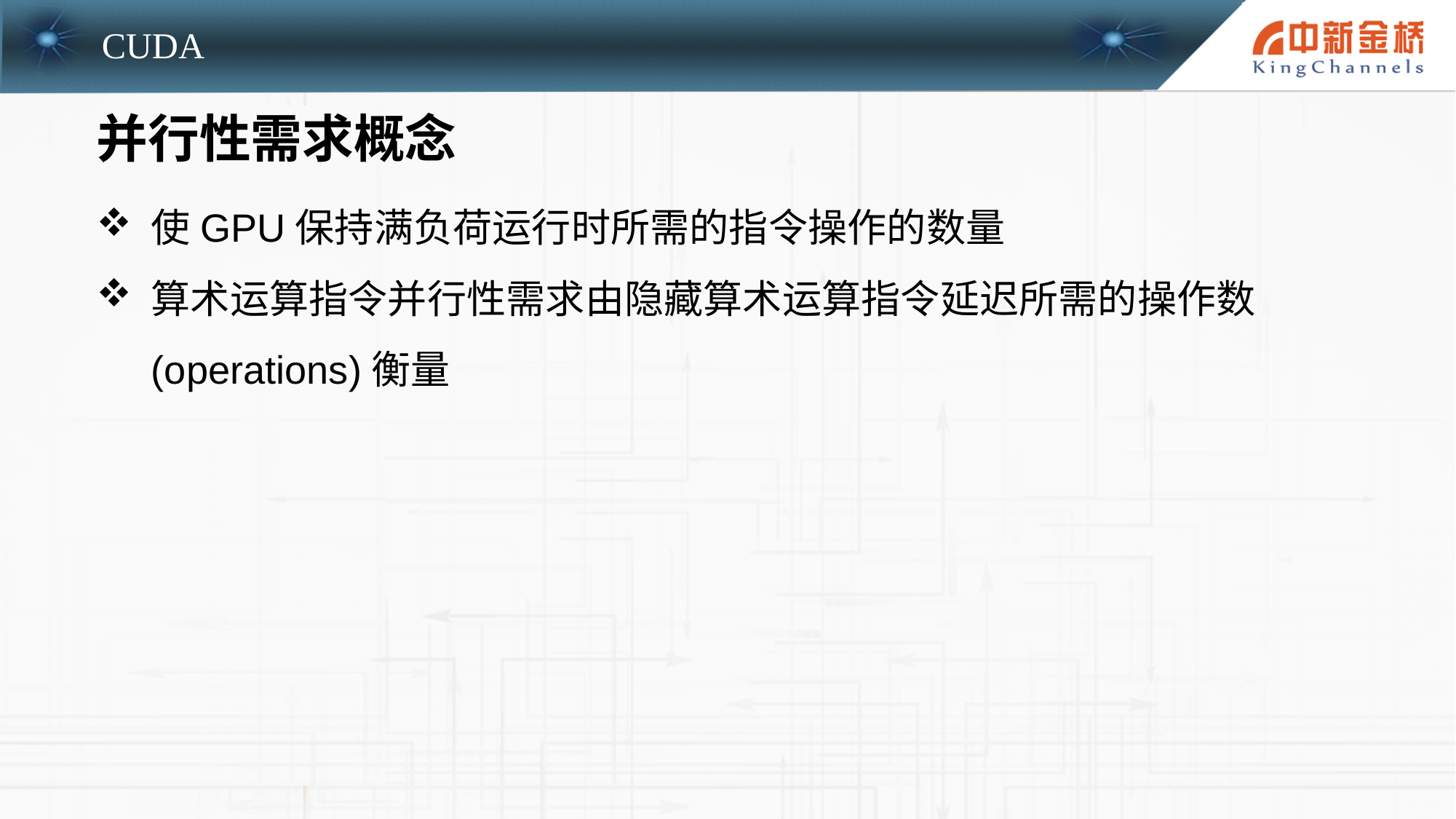

并行性需求概念
使GPU保持满负荷运行时所需的指令操作的数量
算术运算指令并行性需求由隐藏算术运算指令延迟所需的操作数(operations)衡量